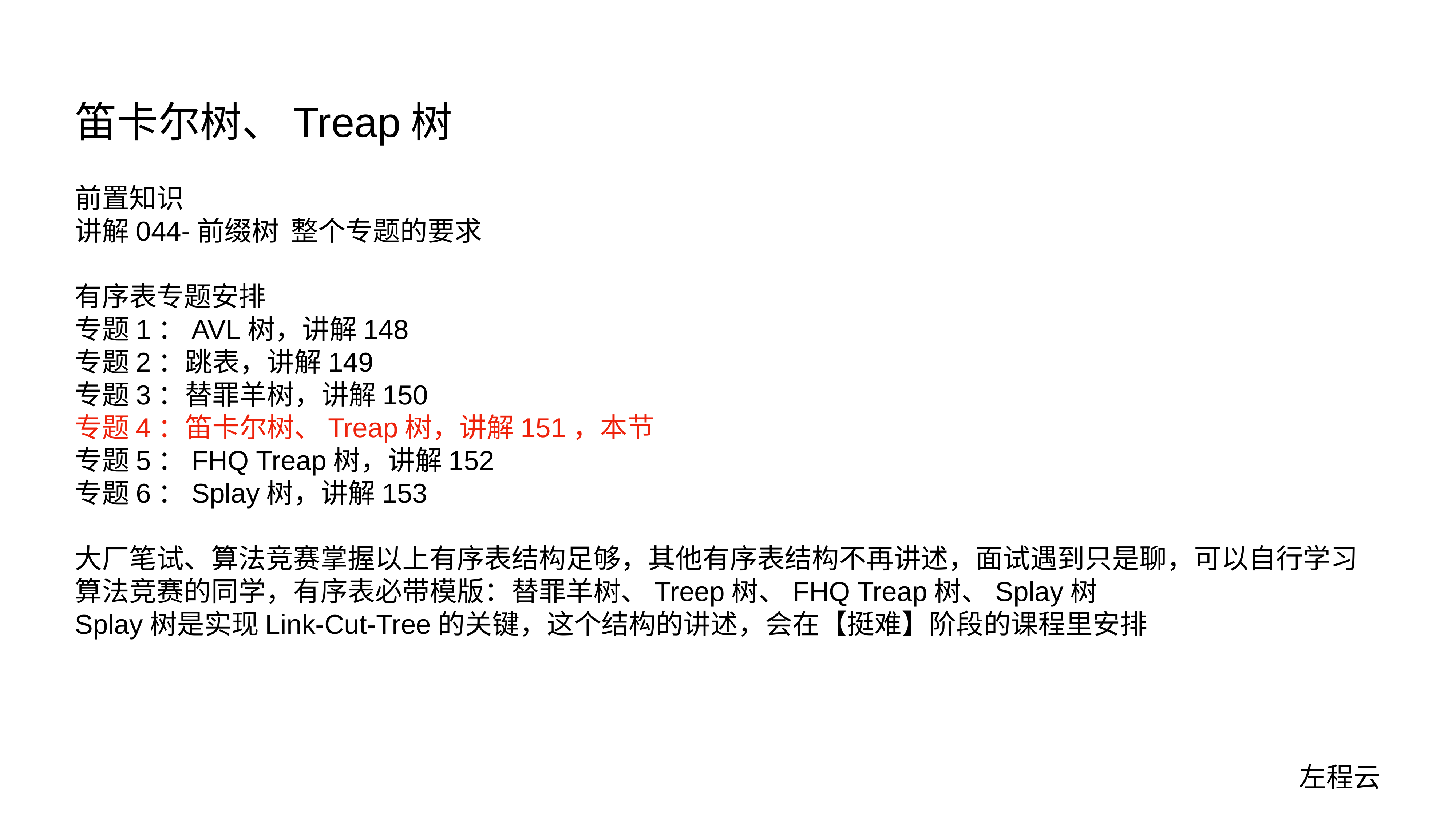

# 笛卡尔树、Treap树
前置知识
讲解044-前缀树  整个专题的要求

有序表专题安排
专题1：AVL树，讲解148
专题2：跳表，讲解149
专题3：替罪羊树，讲解150
专题4：笛卡尔树、Treap树，讲解151，本节
专题5：FHQ Treap树，讲解152
专题6：Splay树，讲解153

大厂笔试、算法竞赛掌握以上有序表结构足够，其他有序表结构不再讲述，面试遇到只是聊，可以自行学习
算法竞赛的同学，有序表必带模版：替罪羊树、Treep树、FHQ Treap树、Splay树
Splay树是实现Link-Cut-Tree的关键，这个结构的讲述，会在【挺难】阶段的课程里安排
左程云